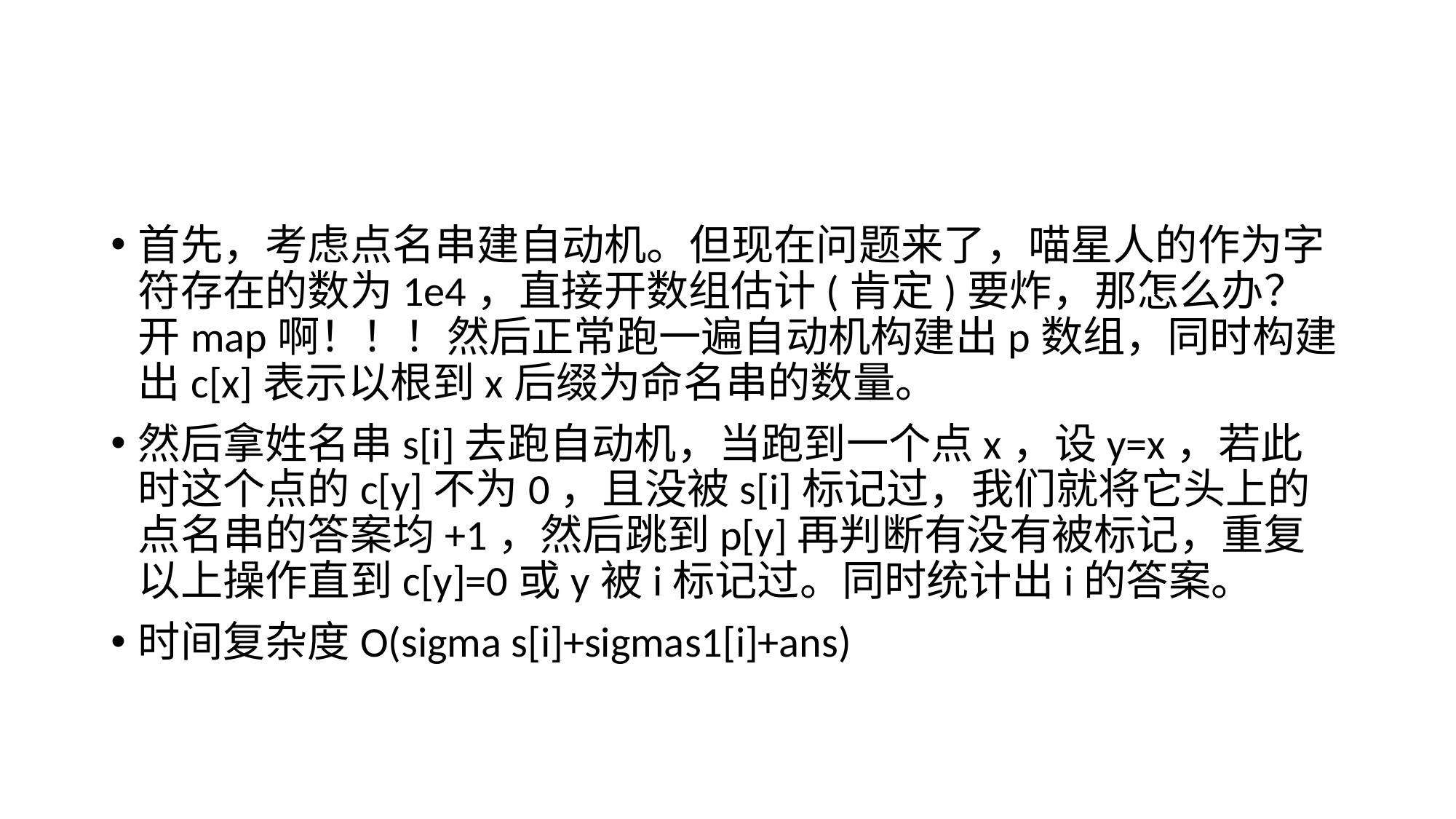

#
首先，考虑点名串建自动机。但现在问题来了，喵星人的作为字符存在的数为1e4，直接开数组估计(肯定)要炸，那怎么办？开map啊！！！然后正常跑一遍自动机构建出p数组，同时构建出c[x]表示以根到x后缀为命名串的数量。
然后拿姓名串s[i]去跑自动机，当跑到一个点x，设y=x，若此时这个点的c[y]不为0，且没被s[i]标记过，我们就将它头上的点名串的答案均+1，然后跳到p[y]再判断有没有被标记，重复以上操作直到c[y]=0或y被i标记过。同时统计出i的答案。
时间复杂度O(sigma s[i]+sigmas1[i]+ans)